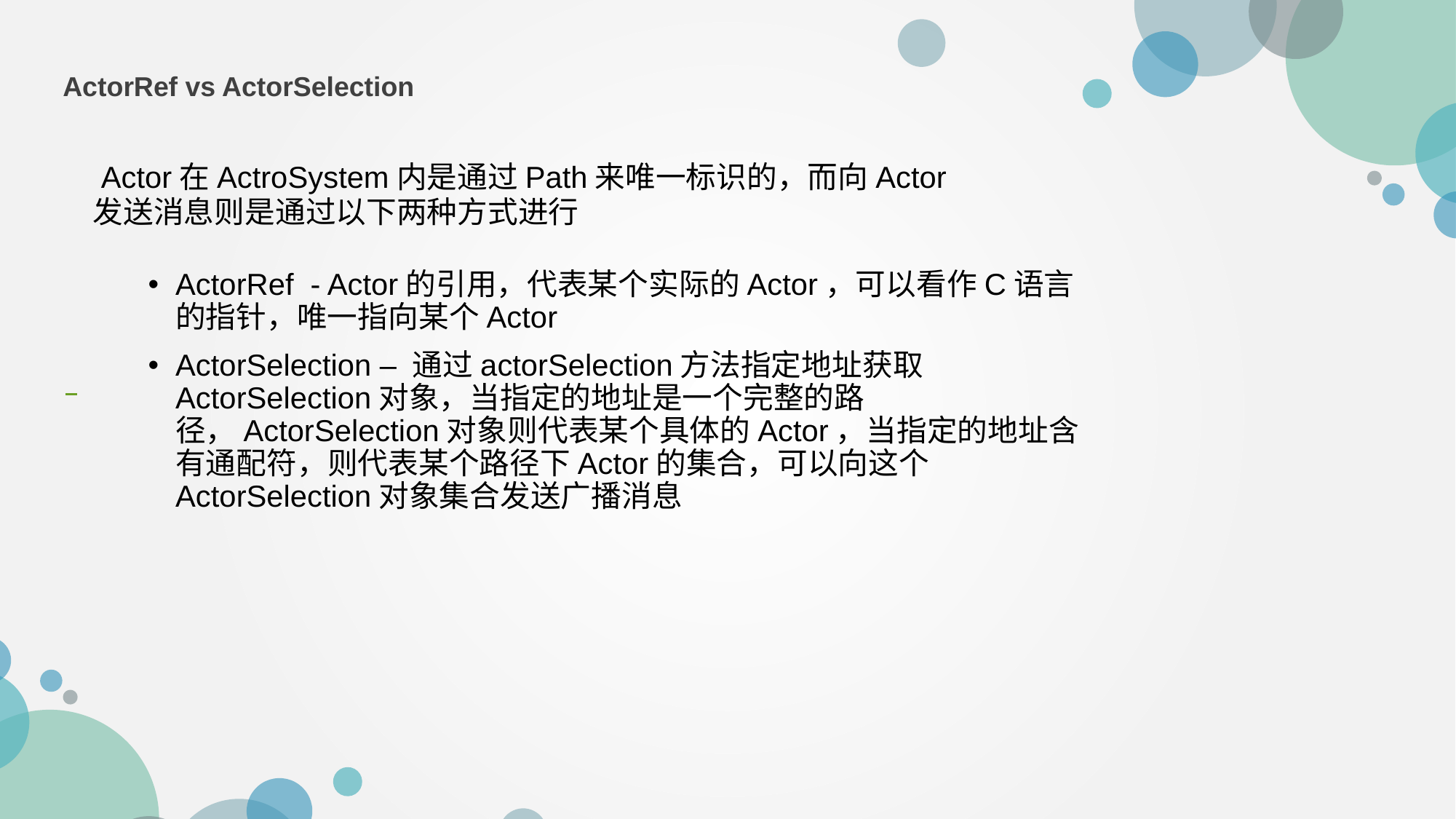

ActorRef vs ActorSelection
   Actor在ActroSystem内是通过Path来唯一标识的，而向Actor发送消息则是通过以下两种方式进行

ActorRef  - Actor的引用，代表某个实际的Actor，可以看作C语言的指针，唯一指向某个Actor
ActorSelection – 通过actorSelection方法指定地址获取ActorSelection对象，当指定的地址是一个完整的路径，ActorSelection对象则代表某个具体的Actor，当指定的地址含有通配符，则代表某个路径下Actor的集合，可以向这个ActorSelection对象集合发送广播消息